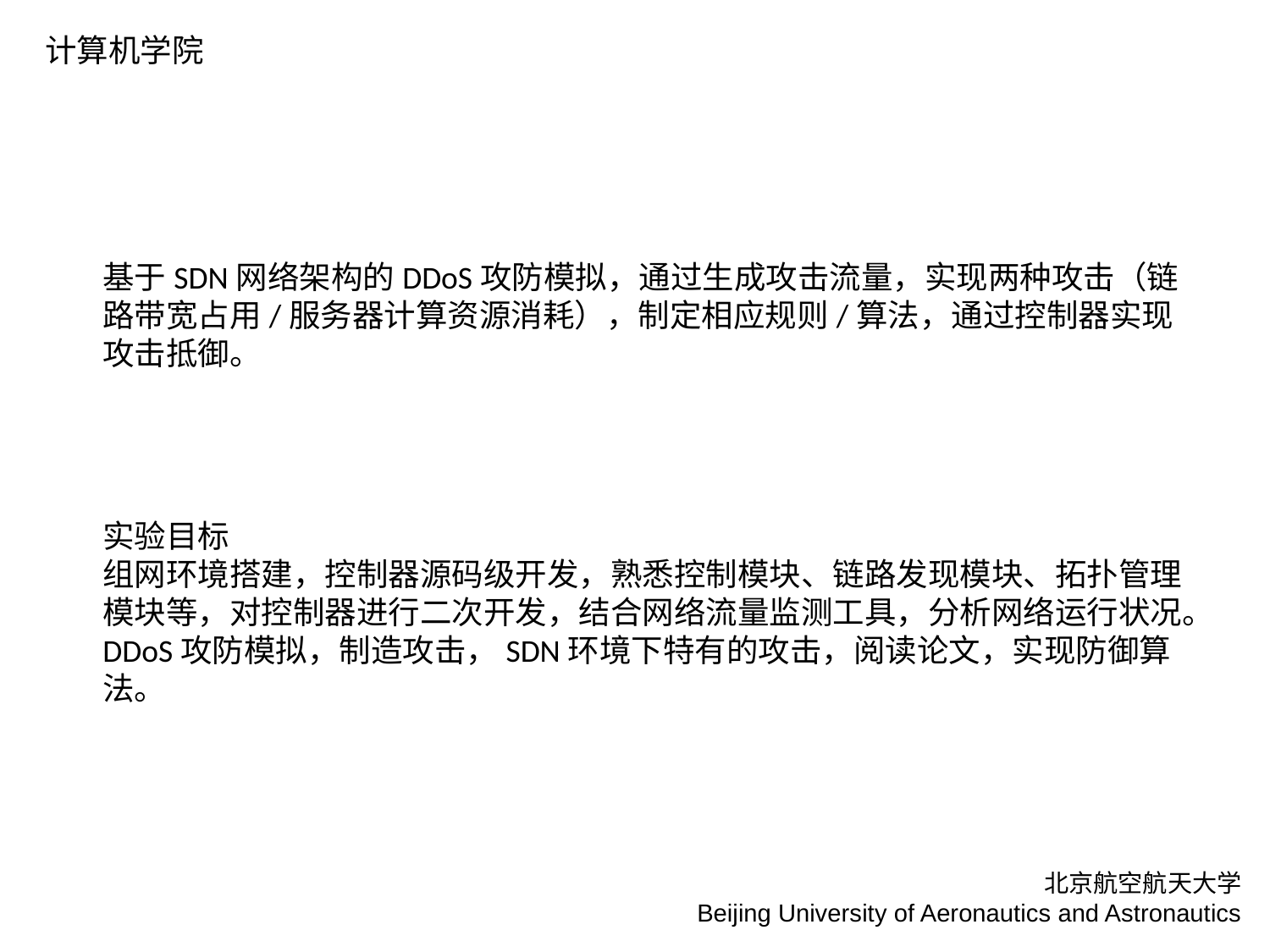

基于SDN网络架构的DDoS攻防模拟，通过生成攻击流量，实现两种攻击（链路带宽占用/服务器计算资源消耗），制定相应规则/算法，通过控制器实现攻击抵御。
实验目标
组网环境搭建，控制器源码级开发，熟悉控制模块、链路发现模块、拓扑管理模块等，对控制器进行二次开发，结合网络流量监测工具，分析网络运行状况。
DDoS攻防模拟，制造攻击，SDN环境下特有的攻击，阅读论文，实现防御算法。